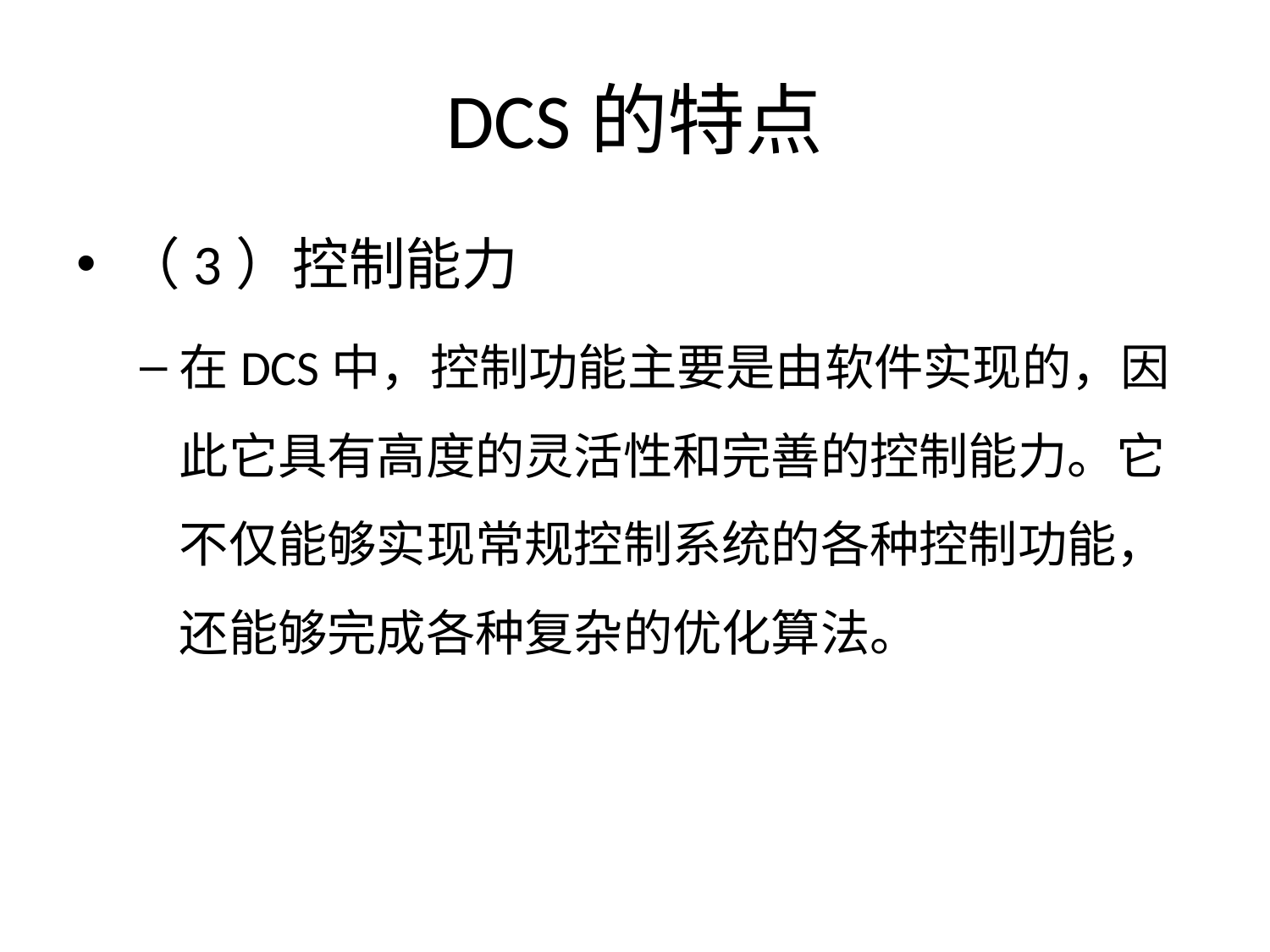

# DCS的特点
（3）控制能力
在DCS中，控制功能主要是由软件实现的，因此它具有高度的灵活性和完善的控制能力。它不仅能够实现常规控制系统的各种控制功能，还能够完成各种复杂的优化算法。